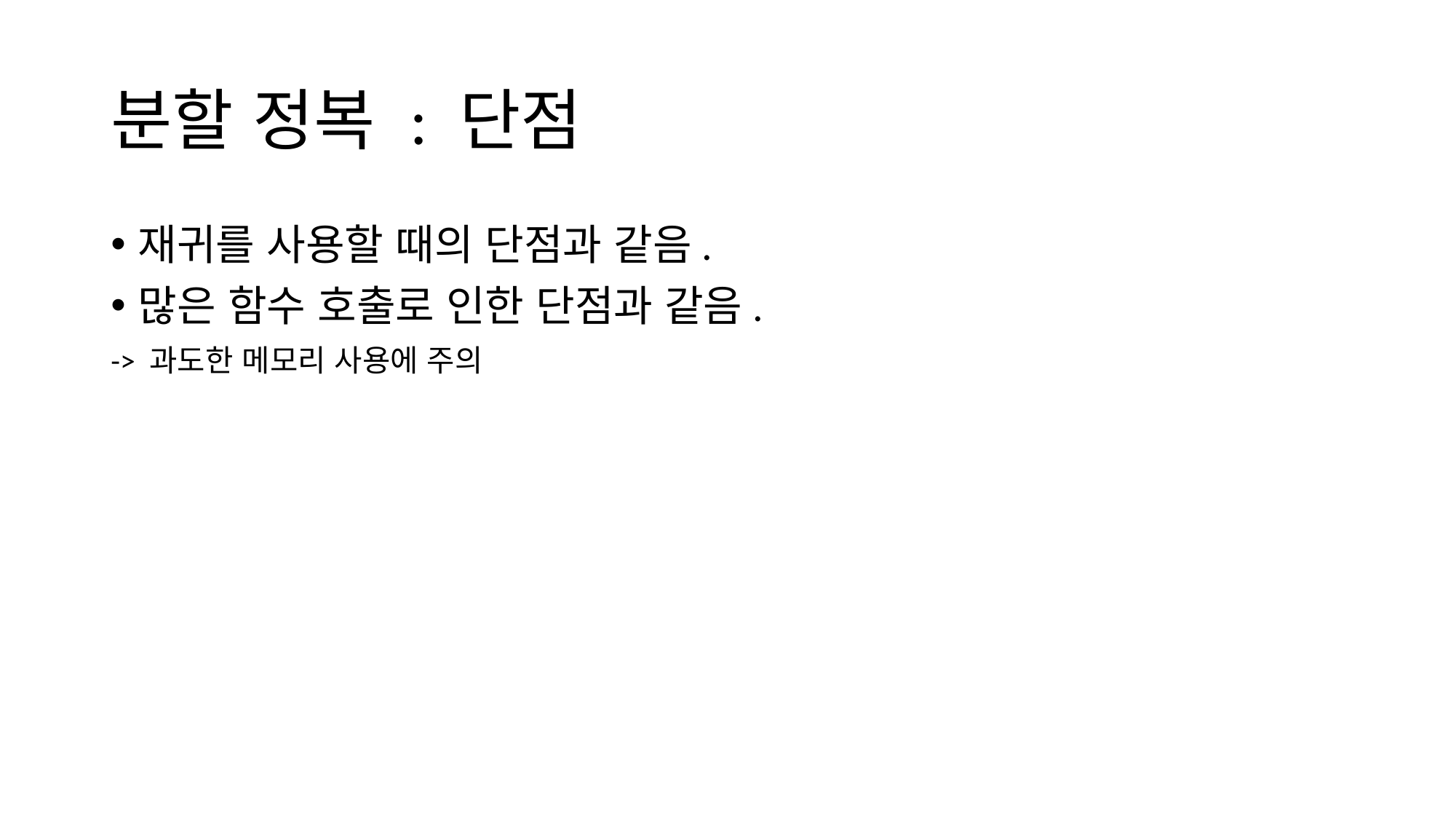

# 분할 정복 : 단점
재귀를 사용할 때의 단점과 같음.
많은 함수 호출로 인한 단점과 같음.
-> 과도한 메모리 사용에 주의